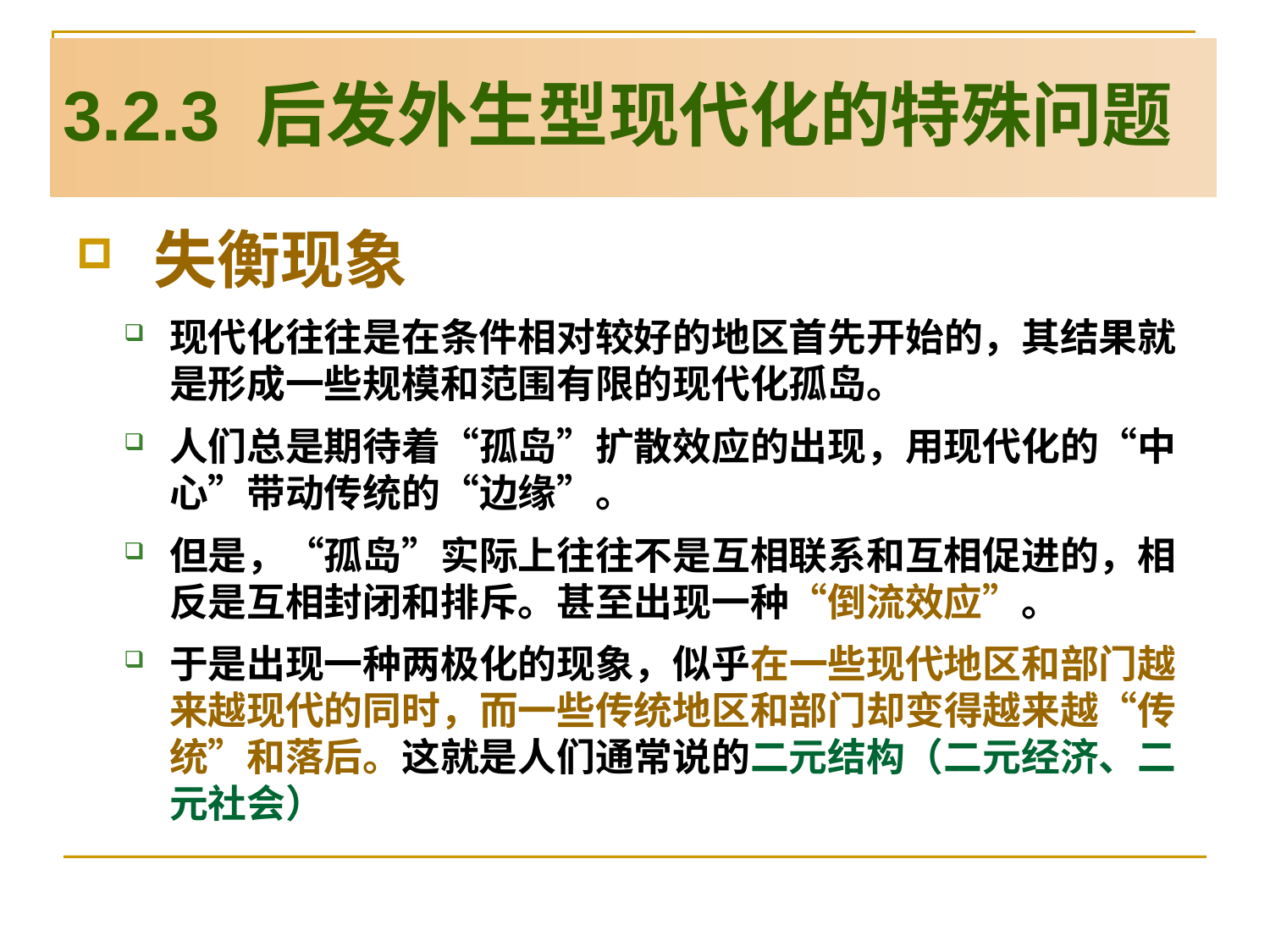

#
3.2.3 后发外生型现代化的特殊问题
 失衡现象
现代化往往是在条件相对较好的地区首先开始的，其结果就是形成一些规模和范围有限的现代化孤岛。
人们总是期待着“孤岛”扩散效应的出现，用现代化的“中心”带动传统的“边缘”。
但是，“孤岛”实际上往往不是互相联系和互相促进的，相反是互相封闭和排斥。甚至出现一种“倒流效应”。
于是出现一种两极化的现象，似乎在一些现代地区和部门越来越现代的同时，而一些传统地区和部门却变得越来越“传统”和落后。这就是人们通常说的二元结构（二元经济、二元社会）

56